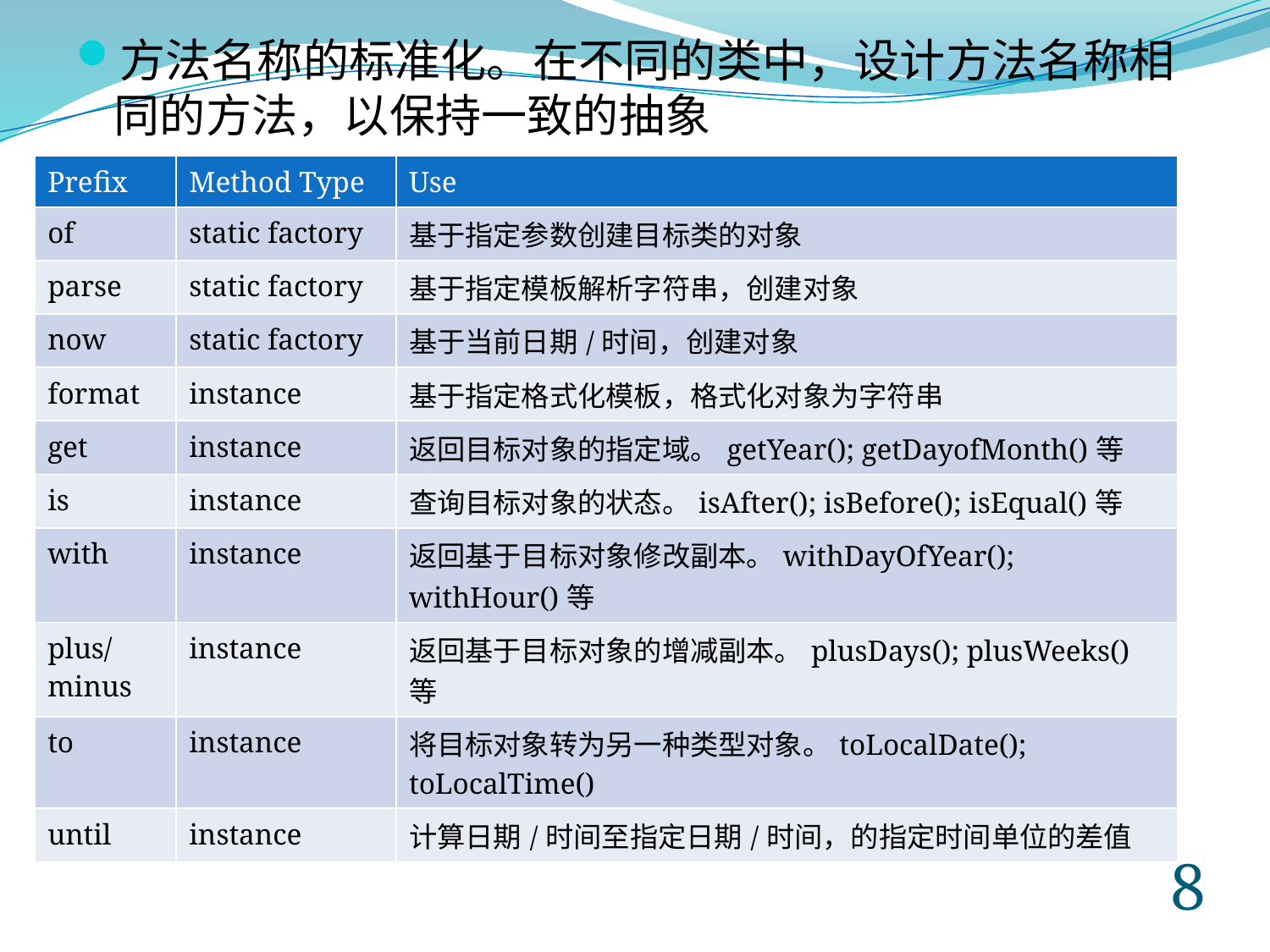

方法名称的标准化。在不同的类中，设计方法名称相同的方法，以保持一致的抽象
| Prefix | Method Type | Use |
| --- | --- | --- |
| of | static factory | 基于指定参数创建目标类的对象 |
| parse | static factory | 基于指定模板解析字符串，创建对象 |
| now | static factory | 基于当前日期/时间，创建对象 |
| format | instance | 基于指定格式化模板，格式化对象为字符串 |
| get | instance | 返回目标对象的指定域。getYear(); getDayofMonth()等 |
| is | instance | 查询目标对象的状态。isAfter(); isBefore(); isEqual()等 |
| with | instance | 返回基于目标对象修改副本。withDayOfYear(); withHour()等 |
| plus/ minus | instance | 返回基于目标对象的增减副本。plusDays(); plusWeeks()等 |
| to | instance | 将目标对象转为另一种类型对象。toLocalDate(); toLocalTime() |
| until | instance | 计算日期/时间至指定日期/时间，的指定时间单位的差值 |
8